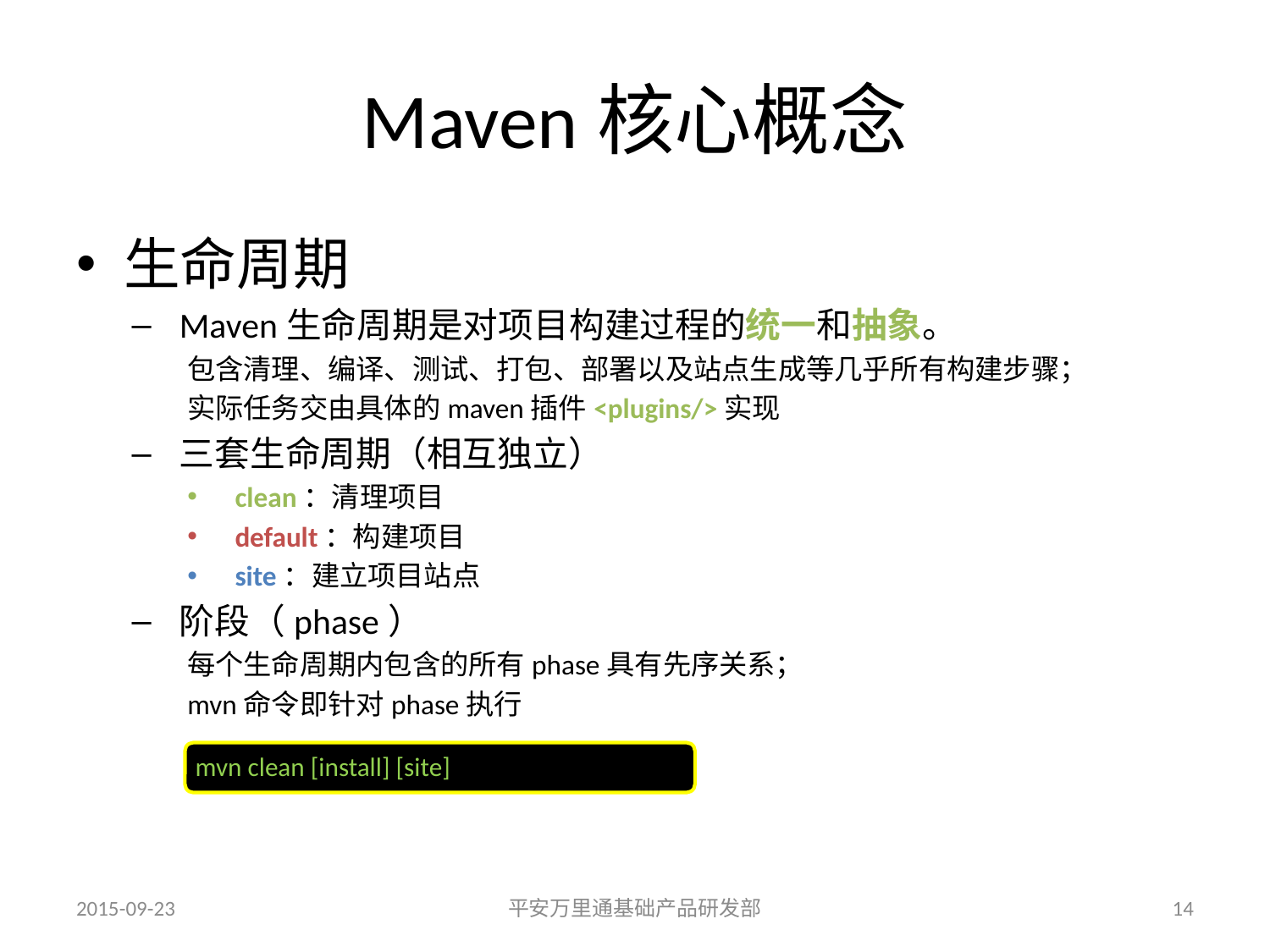

# Maven核心概念
生命周期
Maven生命周期是对项目构建过程的统一和抽象。
包含清理、编译、测试、打包、部署以及站点生成等几乎所有构建步骤；
实际任务交由具体的maven插件<plugins/>实现
三套生命周期（相互独立）
clean：清理项目
default：构建项目
site：建立项目站点
阶段（phase）
每个生命周期内包含的所有phase具有先序关系；
mvn命令即针对phase执行

mvn clean [install] [site]
2015-09-23
平安万里通基础产品研发部
14